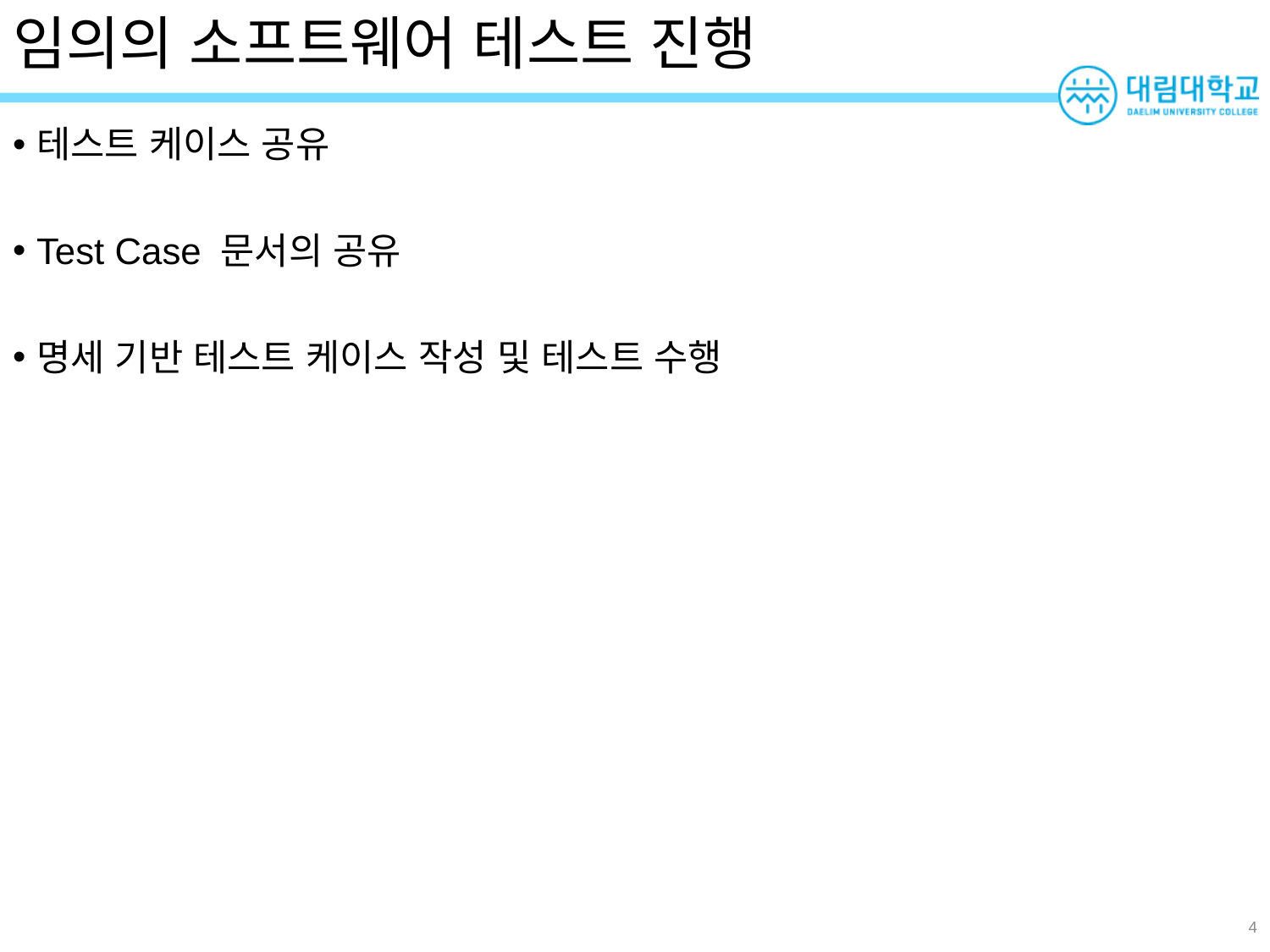

# 임의의 소프트웨어 테스트 진행
테스트 케이스 공유

Test Case 문서의 공유

명세 기반 테스트 케이스 작성 및 테스트 수행
4